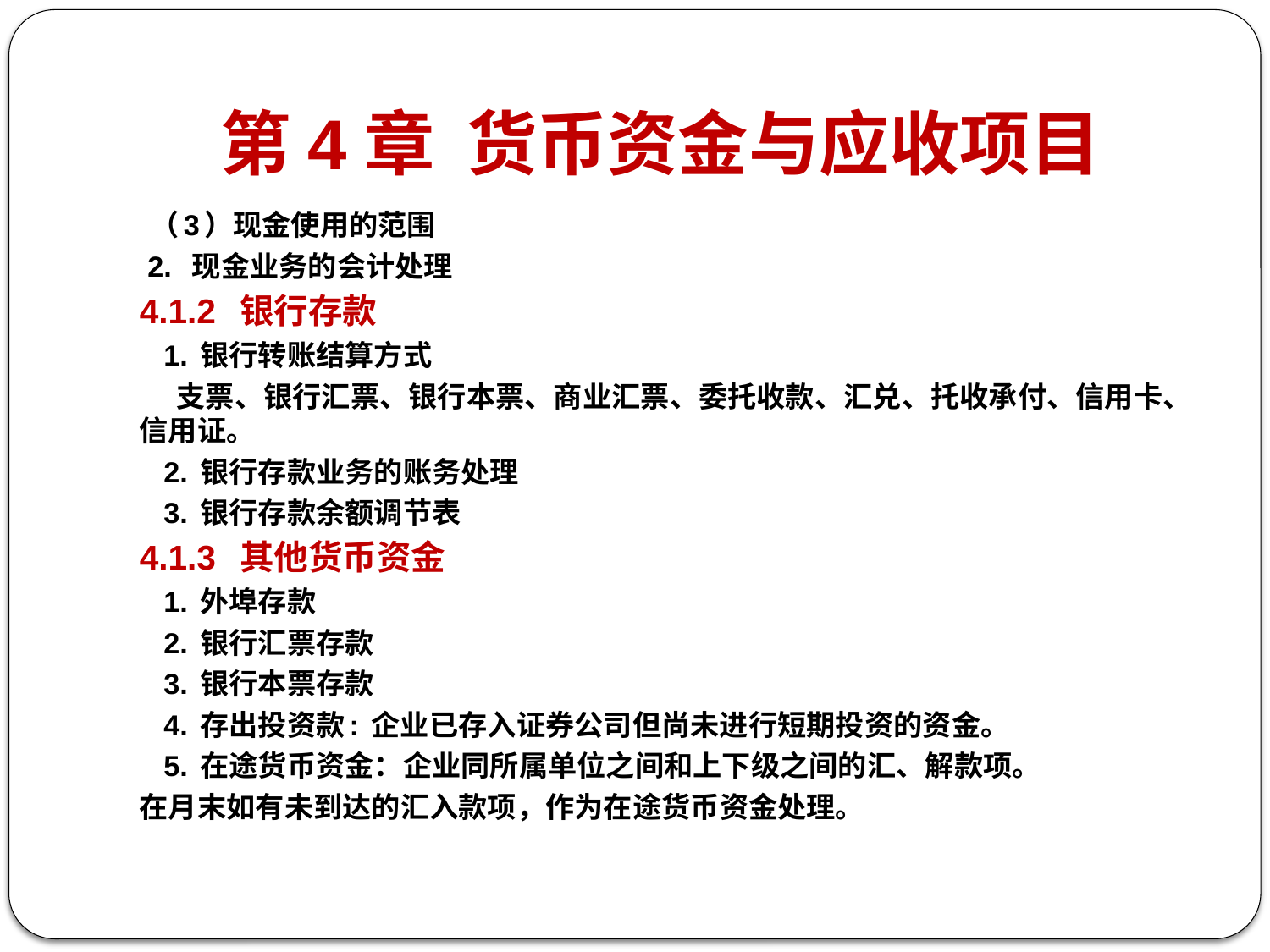

# 第4章  货币资金与应收项目
 （3）现金使用的范围
 2.  现金业务的会计处理
4.1.2  银行存款
   1. 银行转账结算方式
     支票、银行汇票、银行本票、商业汇票、委托收款、汇兑、托收承付、信用卡、信用证。
   2. 银行存款业务的账务处理
   3. 银行存款余额调节表
4.1.3  其他货币资金
   1. 外埠存款
   2. 银行汇票存款
   3. 银行本票存款
   4. 存出投资款: 企业已存入证券公司但尚未进行短期投资的资金。
   5. 在途货币资金：企业同所属单位之间和上下级之间的汇、解款项。
在月末如有未到达的汇入款项，作为在途货币资金处理。